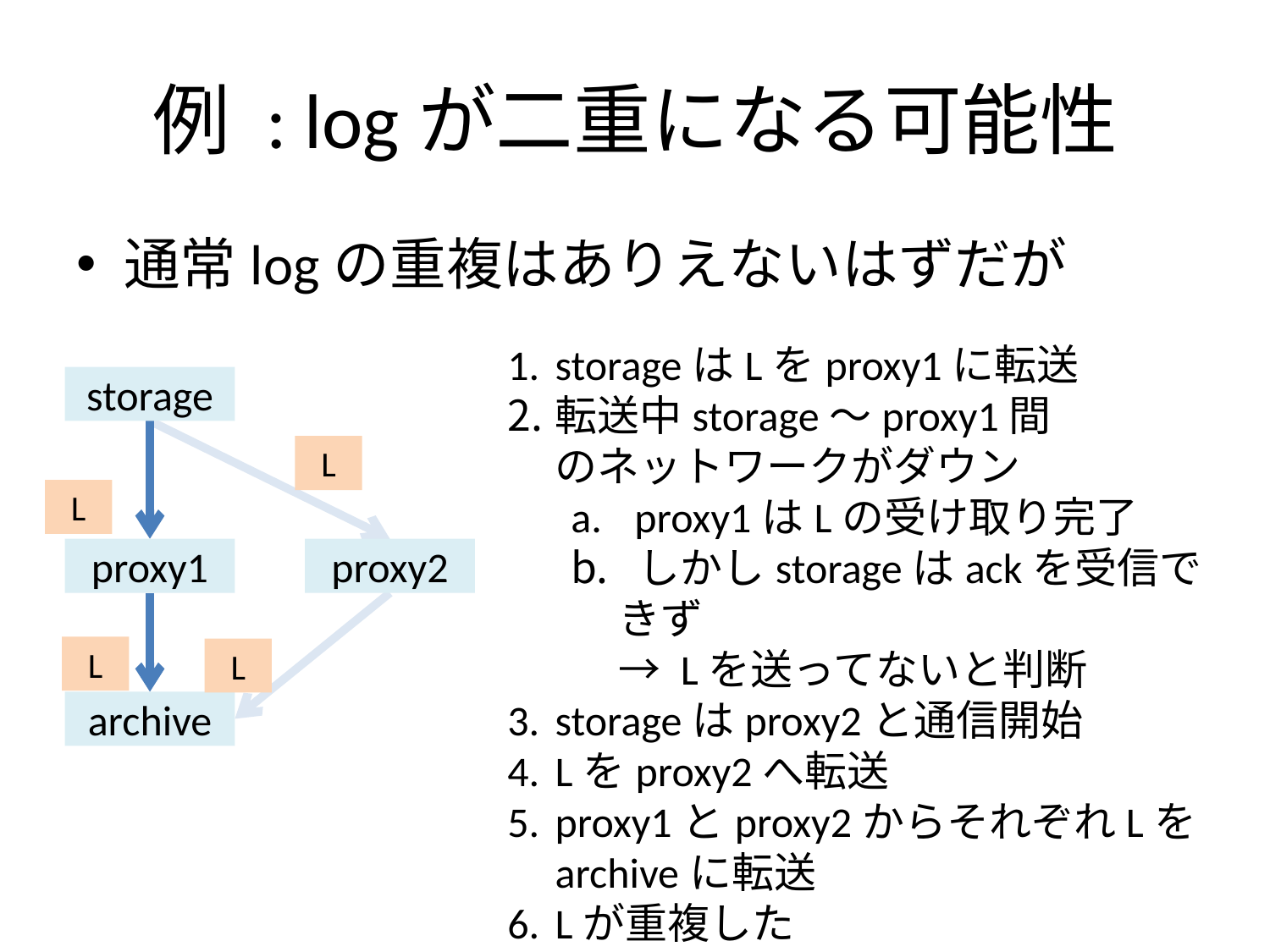

# 例 : logが二重になる可能性
通常logの重複はありえないはずだが
storageはLをproxy1に転送
転送中storage～proxy1間
のネットワークがダウン
proxy1はLの受け取り完了
 しかしstorageはackを受信できず
→ Lを送ってないと判断
storageはproxy2と通信開始
Lをproxy2へ転送
proxy1とproxy2からそれぞれLをarchiveに転送
Lが重複した
storage
L
L
proxy2
proxy1
L
L
archive